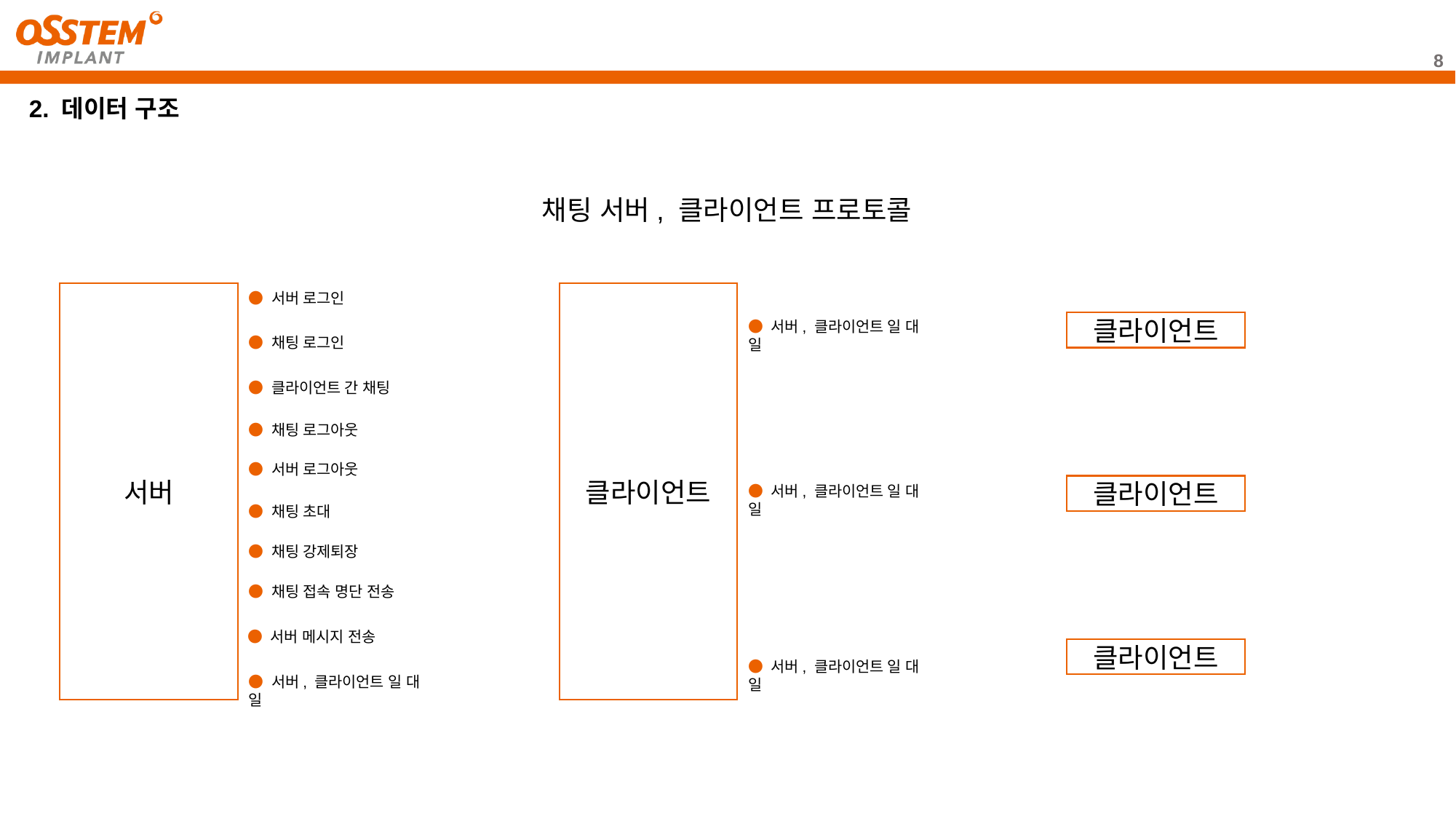

8
2. 데이터 구조
채팅 서버, 클라이언트 프로토콜
클라이언트
서버
● 서버 로그인
● 서버, 클라이언트 일 대 일
클라이언트
● 채팅 로그인
● 클라이언트 간 채팅
● 채팅 로그아웃
● 서버 로그아웃
클라이언트
● 서버, 클라이언트 일 대 일
● 채팅 초대
● 채팅 강제퇴장
● 채팅 접속 명단 전송
● 서버 메시지 전송
클라이언트
● 서버, 클라이언트 일 대 일
● 서버, 클라이언트 일 대 일